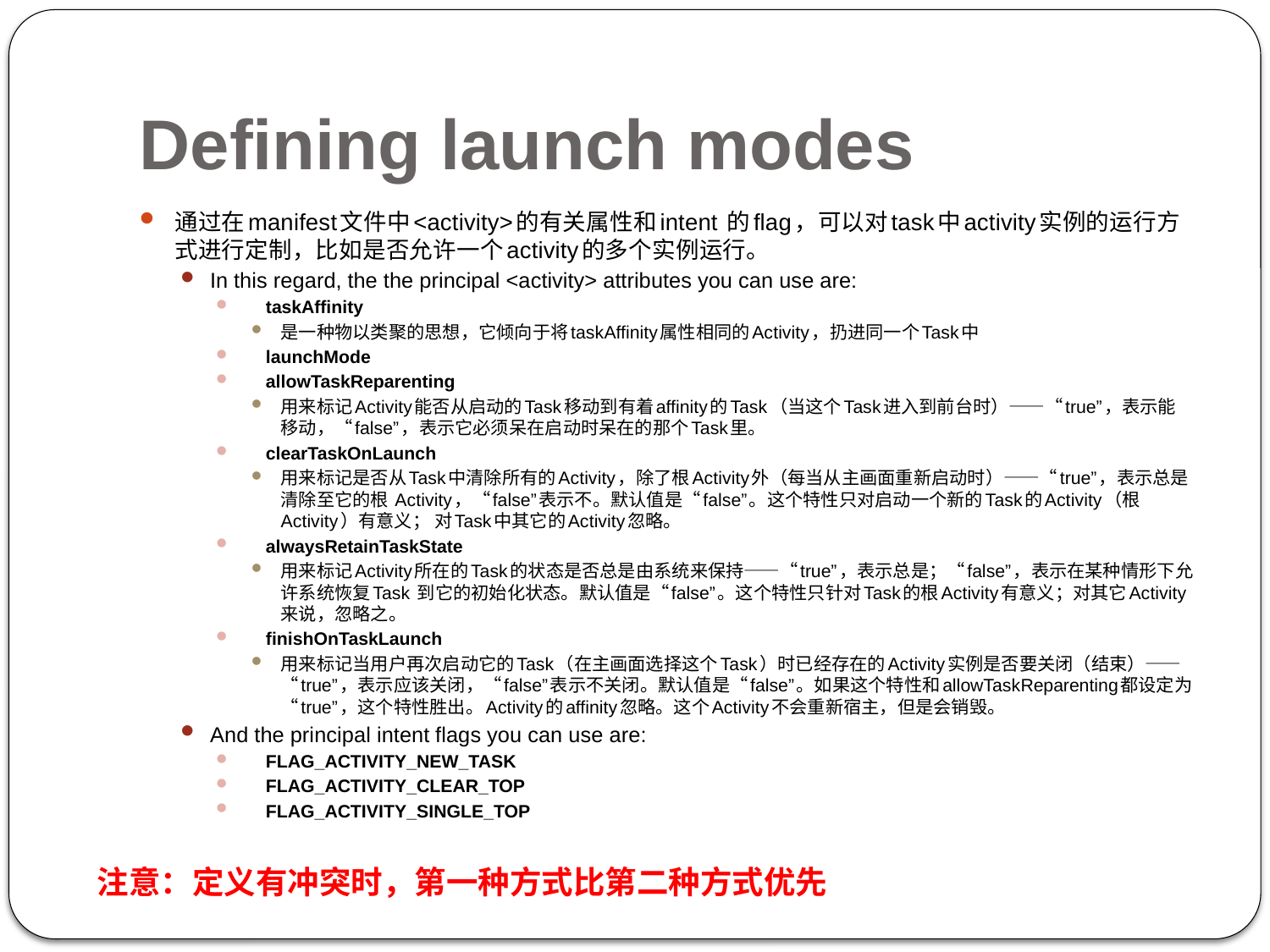

# Defining launch modes
通过在manifest文件中<activity>的有关属性和intent 的flag，可以对task中activity实例的运行方式进行定制，比如是否允许一个activity的多个实例运行。
In this regard, the the principal <activity> attributes you can use are:
    taskAffinity
是一种物以类聚的思想，它倾向于将taskAffinity属性相同的Activity，扔进同一个Task中
    launchMode
    allowTaskReparenting
用来标记Activity能否从启动的Task移动到有着affinity的Task（当这个Task进入到前台时）——“true”，表示能移动，“false”，表示它必须呆在启动时呆在的那个Task里。
    clearTaskOnLaunch
用来标记是否从Task中清除所有的Activity，除了根Activity外（每当从主画面重新启动时）——“true”，表示总是清除至它的根 Activity，“false”表示不。默认值是“false”。这个特性只对启动一个新的Task的Activity（根Activity）有意义； 对Task中其它的Activity忽略。
    alwaysRetainTaskState
用来标记Activity所在的Task的状态是否总是由系统来保持——“true”，表示总是；“false”，表示在某种情形下允许系统恢复Task 到它的初始化状态。默认值是“false”。这个特性只针对Task的根Activity有意义；对其它Activity来说，忽略之。
    finishOnTaskLaunch
用来标记当用户再次启动它的Task（在主画面选择这个Task）时已经存在的Activity实例是否要关闭（结束）——“true”，表示应该关闭，“false”表示不关闭。默认值是“false”。如果这个特性和allowTaskReparenting都设定为“true”，这个特性胜出。Activity的affinity忽略。这个Activity不会重新宿主，但是会销毁。
And the principal intent flags you can use are:
    FLAG_ACTIVITY_NEW_TASK
    FLAG_ACTIVITY_CLEAR_TOP
    FLAG_ACTIVITY_SINGLE_TOP
注意：定义有冲突时，第一种方式比第二种方式优先